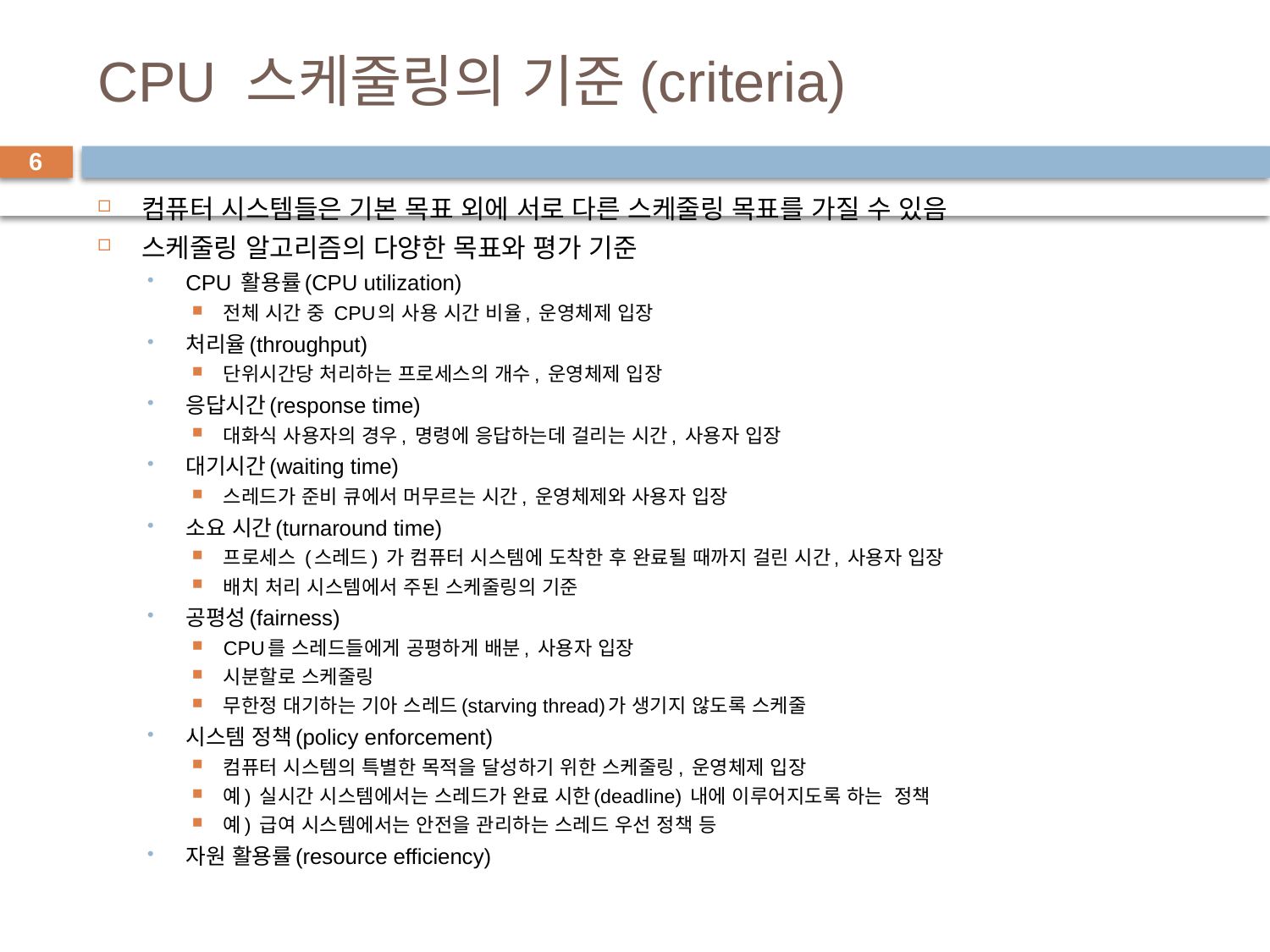

# CPU 스케줄링의 기준(criteria)
6
컴퓨터 시스템들은 기본 목표 외에 서로 다른 스케줄링 목표를 가질 수 있음
스케줄링 알고리즘의 다양한 목표와 평가 기준
CPU 활용률(CPU utilization)
전체 시간 중 CPU의 사용 시간 비율, 운영체제 입장
처리율(throughput)
단위시간당 처리하는 프로세스의 개수, 운영체제 입장
응답시간(response time)
대화식 사용자의 경우, 명령에 응답하는데 걸리는 시간, 사용자 입장
대기시간(waiting time)
스레드가 준비 큐에서 머무르는 시간, 운영체제와 사용자 입장
소요 시간(turnaround time)
프로세스 (스레드) 가 컴퓨터 시스템에 도착한 후 완료될 때까지 걸린 시간, 사용자 입장
배치 처리 시스템에서 주된 스케줄링의 기준
공평성(fairness)
CPU를 스레드들에게 공평하게 배분, 사용자 입장
시분할로 스케줄링
무한정 대기하는 기아 스레드(starving thread)가 생기지 않도록 스케줄
시스템 정책(policy enforcement)
컴퓨터 시스템의 특별한 목적을 달성하기 위한 스케줄링, 운영체제 입장
예) 실시간 시스템에서는 스레드가 완료 시한(deadline) 내에 이루어지도록 하는  정책
예) 급여 시스템에서는 안전을 관리하는 스레드 우선 정책 등
자원 활용률(resource efficiency)